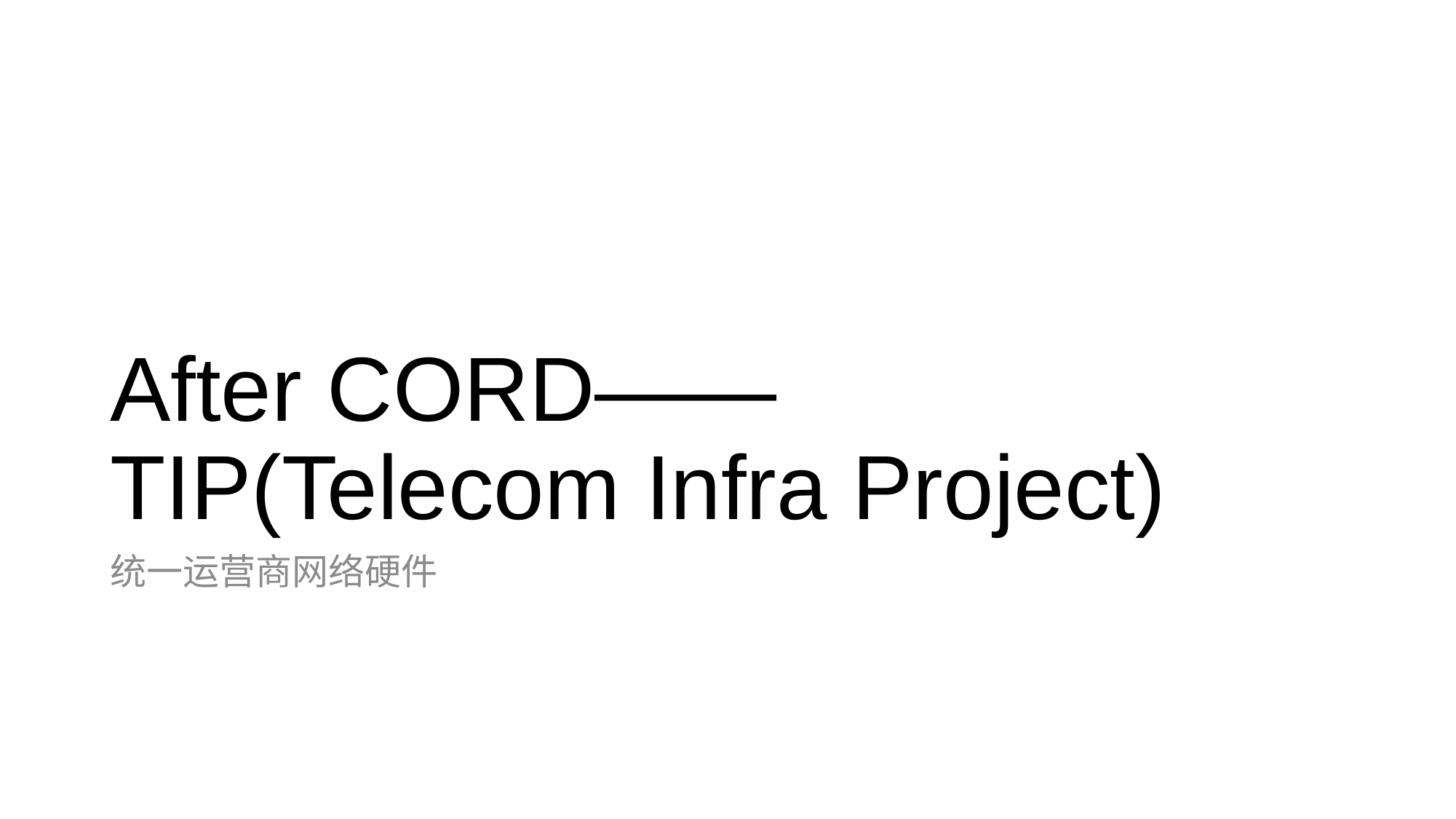

# After CORD—— TIP(Telecom Infra Project)
统一运营商网络硬件